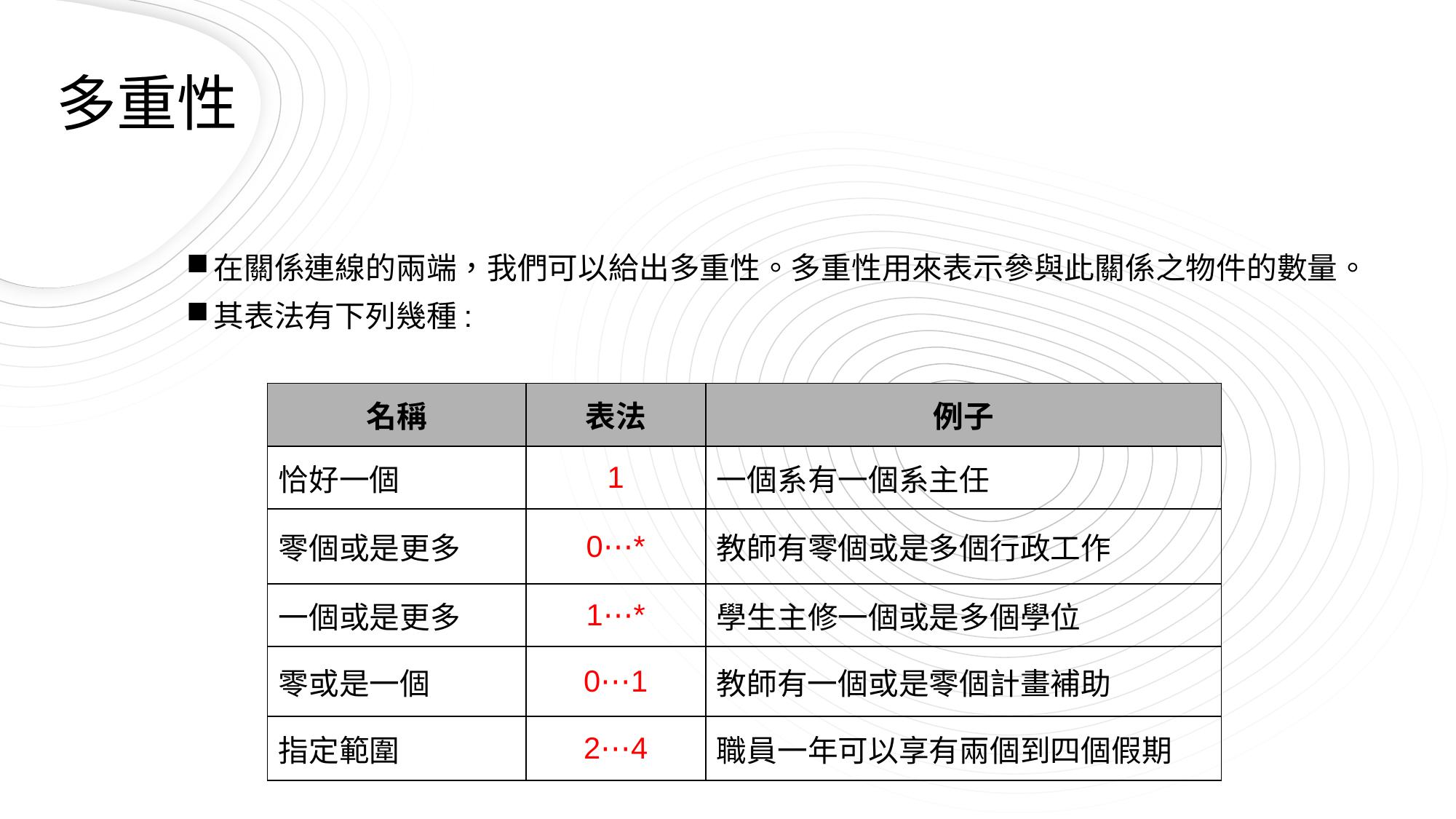

多重性
在關係連線的兩端，我們可以給出多重性。多重性用來表示參與此關係之物件的數量。
其表法有下列幾種:
| 名稱 | 表法 | 例子 |
| --- | --- | --- |
| 恰好一個 | 1 | 一個系有一個系主任 |
| 零個或是更多 | 0⋯\* | 教師有零個或是多個行政工作 |
| 一個或是更多 | 1⋯\* | 學生主修一個或是多個學位 |
| 零或是一個 | 0⋯1 | 教師有一個或是零個計畫補助 |
| 指定範圍 | 2⋯4 | 職員一年可以享有兩個到四個假期 |